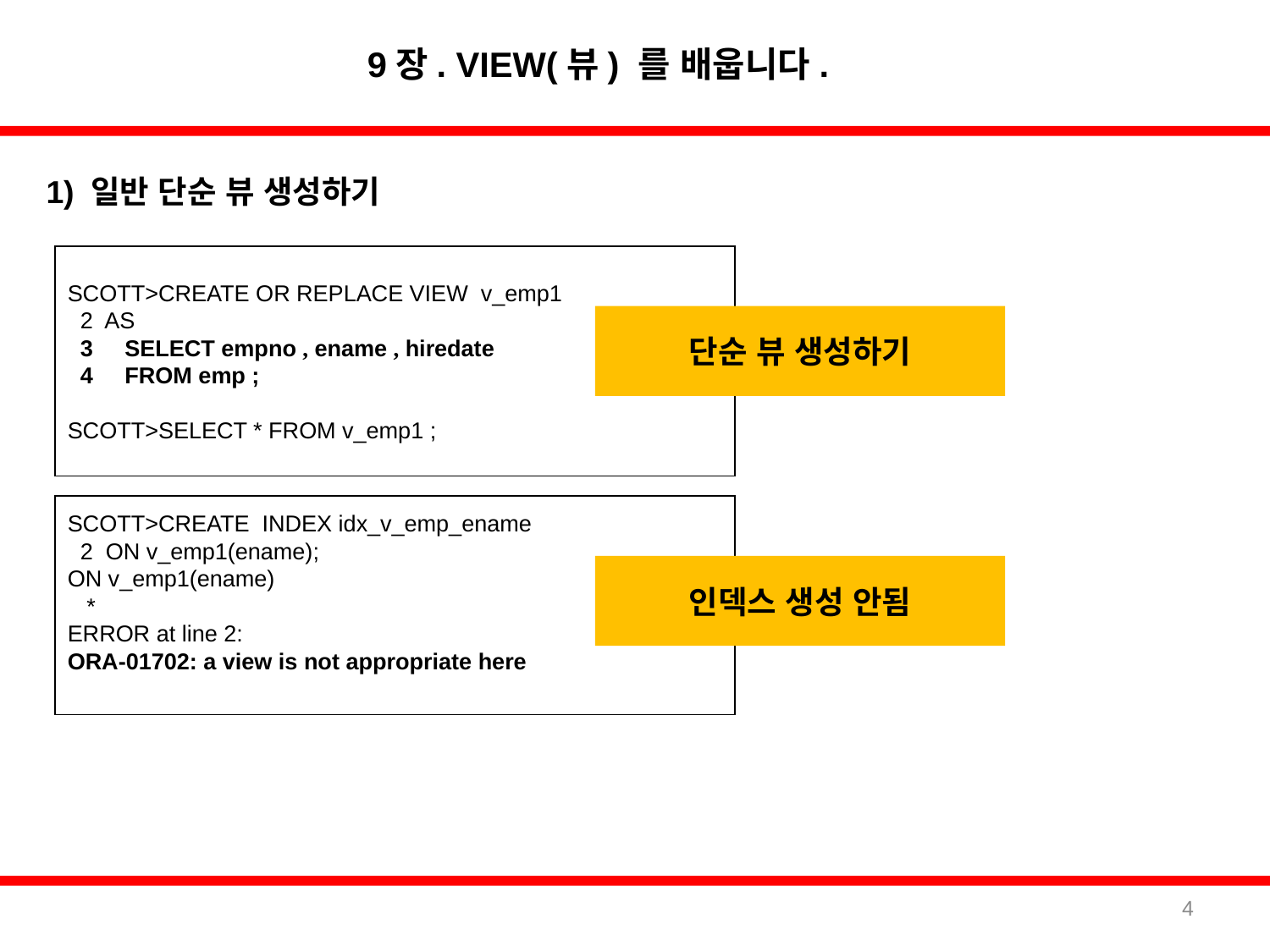

9장. VIEW(뷰) 를 배웁니다.

 1) 일반 단순 뷰 생성하기
SCOTT>CREATE OR REPLACE VIEW  v_emp1
  2  AS
  3     SELECT empno , ename , hiredate
  4     FROM emp ;

SCOTT>SELECT * FROM v_emp1 ;
단순 뷰 생성하기
SCOTT>CREATE  INDEX idx_v_emp_ename
  2  ON v_emp1(ename);
ON v_emp1(ename)
   *
ERROR at line 2:
ORA-01702: a view is not appropriate here

인덱스 생성 안됨

4